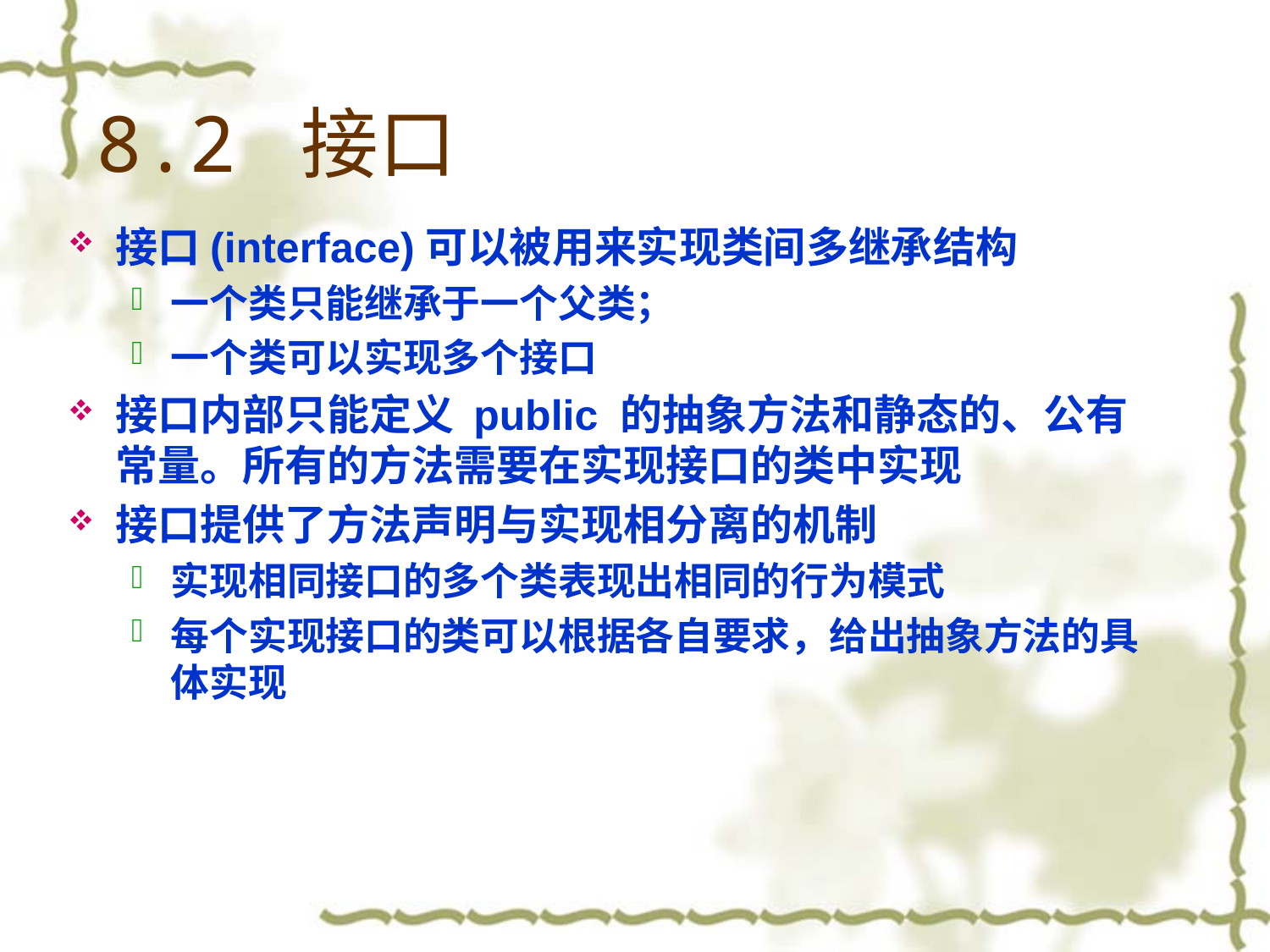

# 8.2 接口
接口(interface)可以被用来实现类间多继承结构
一个类只能继承于一个父类；
一个类可以实现多个接口
接口内部只能定义 public 的抽象方法和静态的、公有常量。所有的方法需要在实现接口的类中实现
接口提供了方法声明与实现相分离的机制
实现相同接口的多个类表现出相同的行为模式
每个实现接口的类可以根据各自要求，给出抽象方法的具体实现